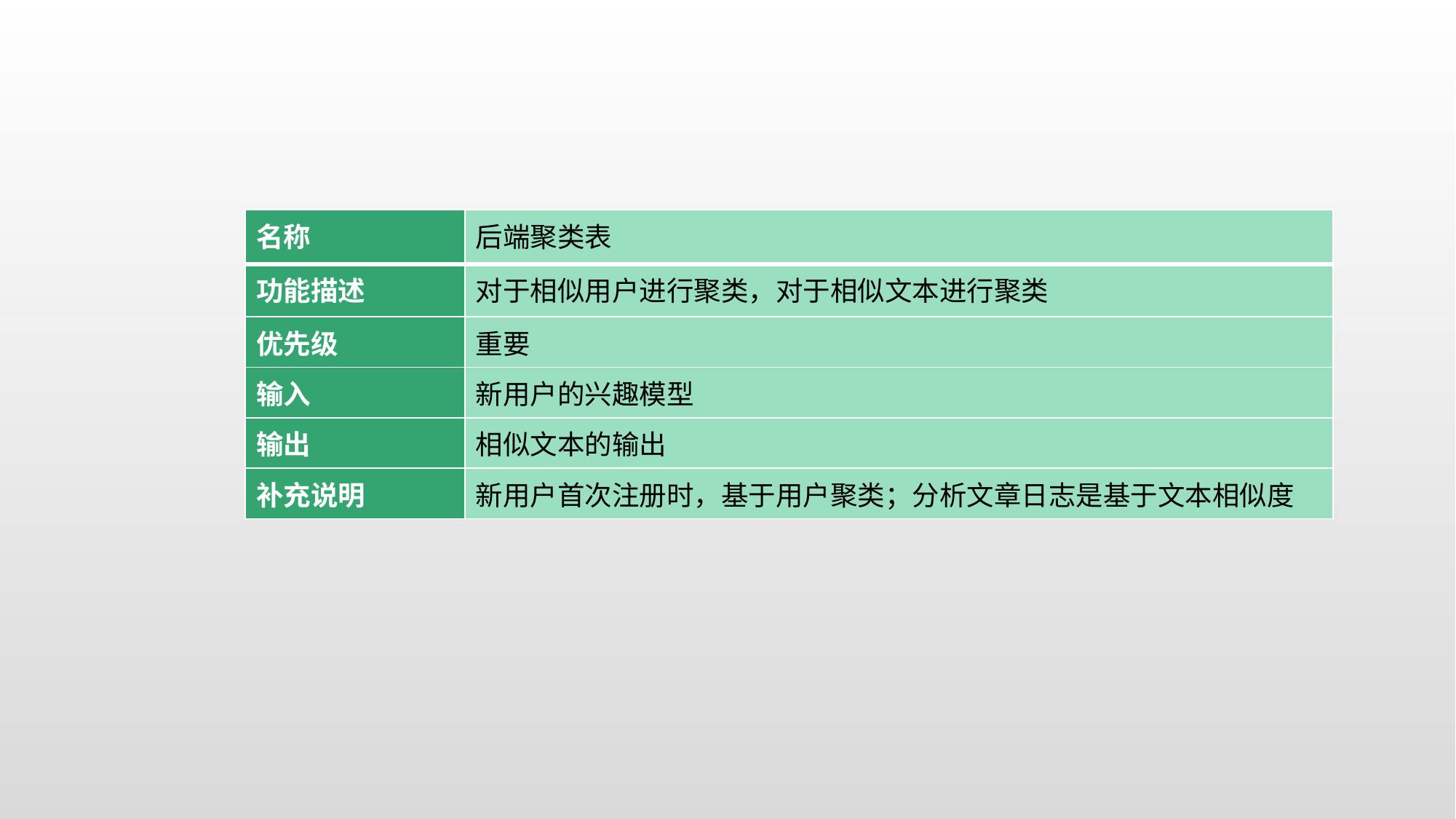

| 名称 | 后端聚类表 |
| --- | --- |
| 功能描述 | 对于相似用户进行聚类，对于相似文本进行聚类 |
| 优先级 | 重要 |
| 输入 | 新用户的兴趣模型 |
| 输出 | 相似文本的输出 |
| 补充说明 | 新用户首次注册时，基于用户聚类；分析文章日志是基于文本相似度 |